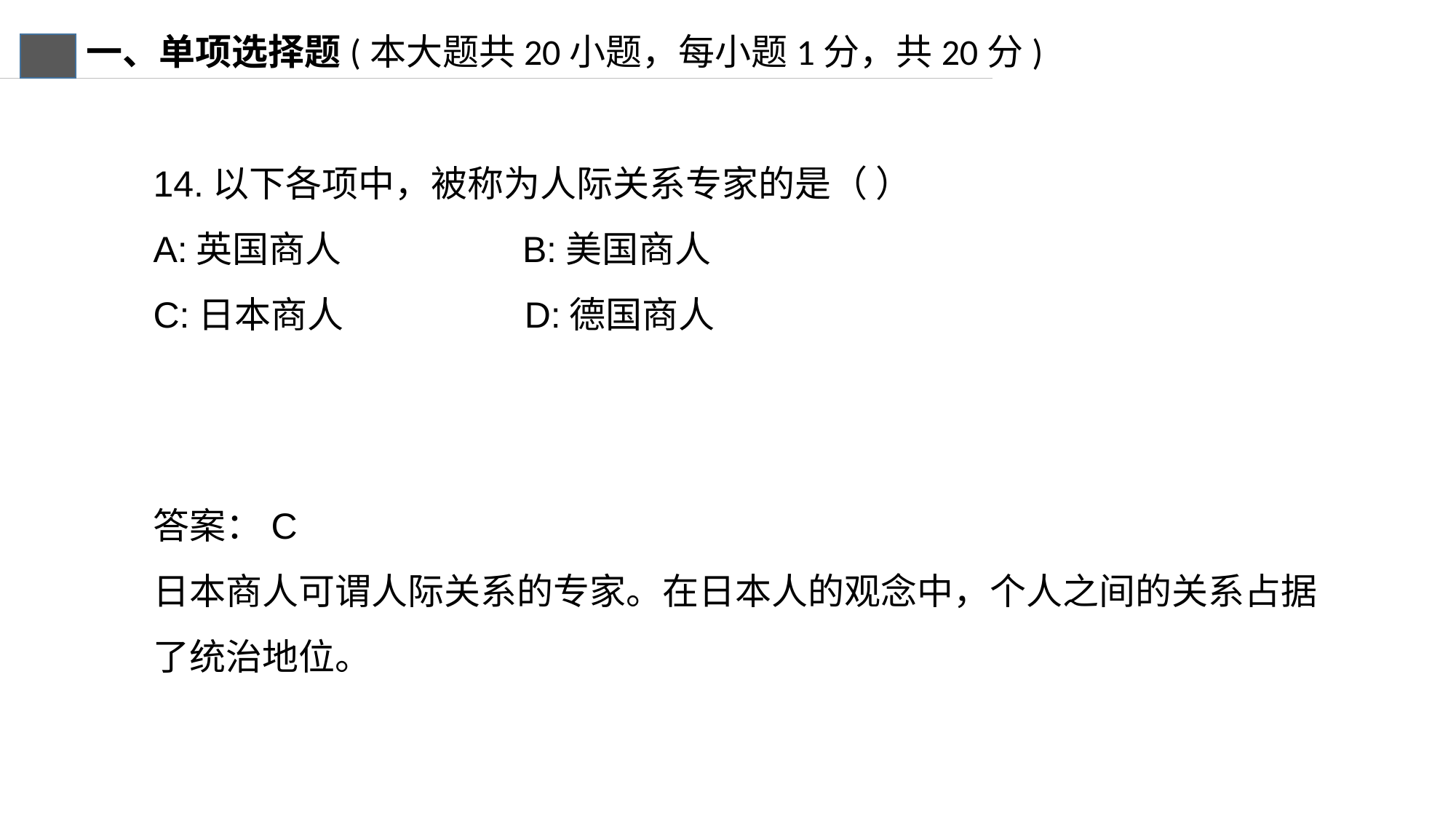

一、单项选择题(本大题共20小题，每小题1分，共20分)

14.以下各项中，被称为人际关系专家的是（ ）
A:英国商人                     B:美国商人
C:日本商人                     D:德国商人
答案：C
日本商人可谓人际关系的专家。在日本人的观念中，个人之间的关系占据了统治地位。